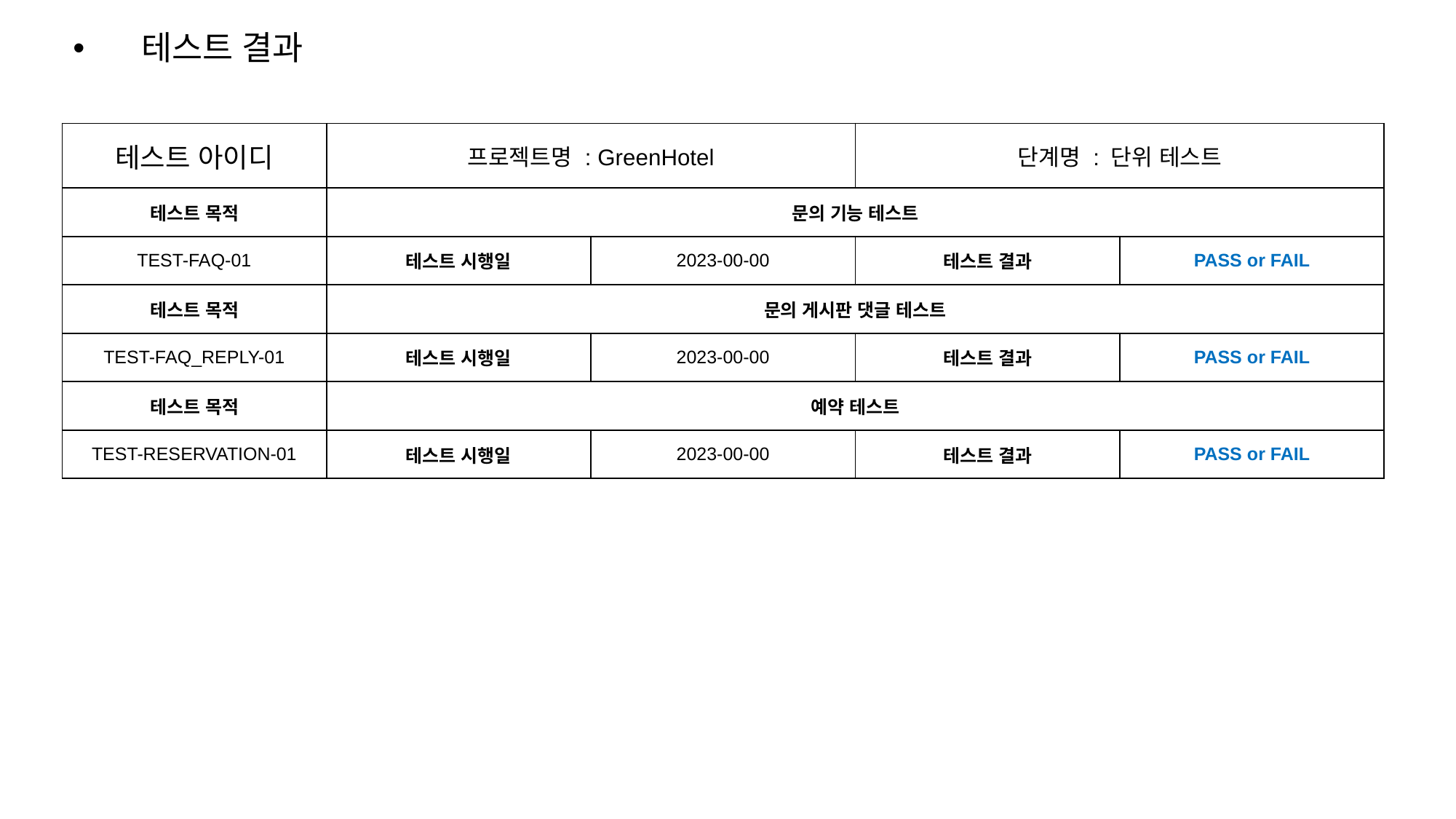

# 테스트 결과
| 테스트 아이디 | 프로젝트명 : GreenHotel |  | 단계명 : 단위 테스트 |  |
| --- | --- | --- | --- | --- |
| 테스트 목적 | 문의 기능 테스트 |  |  |  |
| TEST-FAQ-01 | 테스트 시행일 | 2023-00-00 | 테스트 결과 | PASS or FAIL |
| 테스트 목적 | 문의 게시판 댓글 테스트 |  |  |  |
| TEST-FAQ\_REPLY-01 | 테스트 시행일 | 2023-00-00 | 테스트 결과 | PASS or FAIL |
| 테스트 목적 | 예약 테스트 |  |  |  |
| TEST-RESERVATION-01 | 테스트 시행일 | 2023-00-00 | 테스트 결과 | PASS or FAIL |